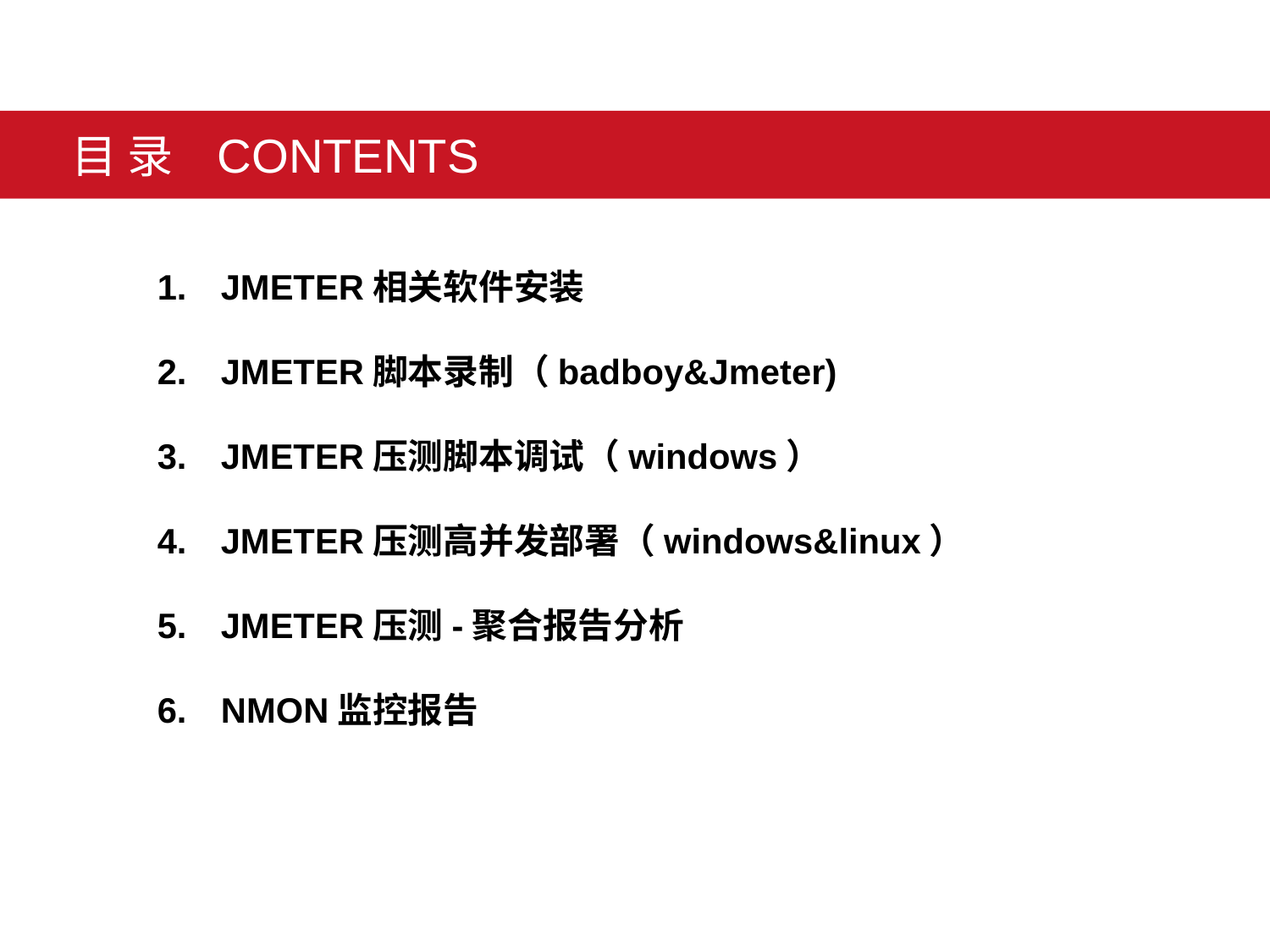

JMETER相关软件安装
JMETER脚本录制（badboy&Jmeter)
JMETER压测脚本调试（windows）
JMETER压测高并发部署（windows&linux）
JMETER压测-聚合报告分析
NMON监控报告